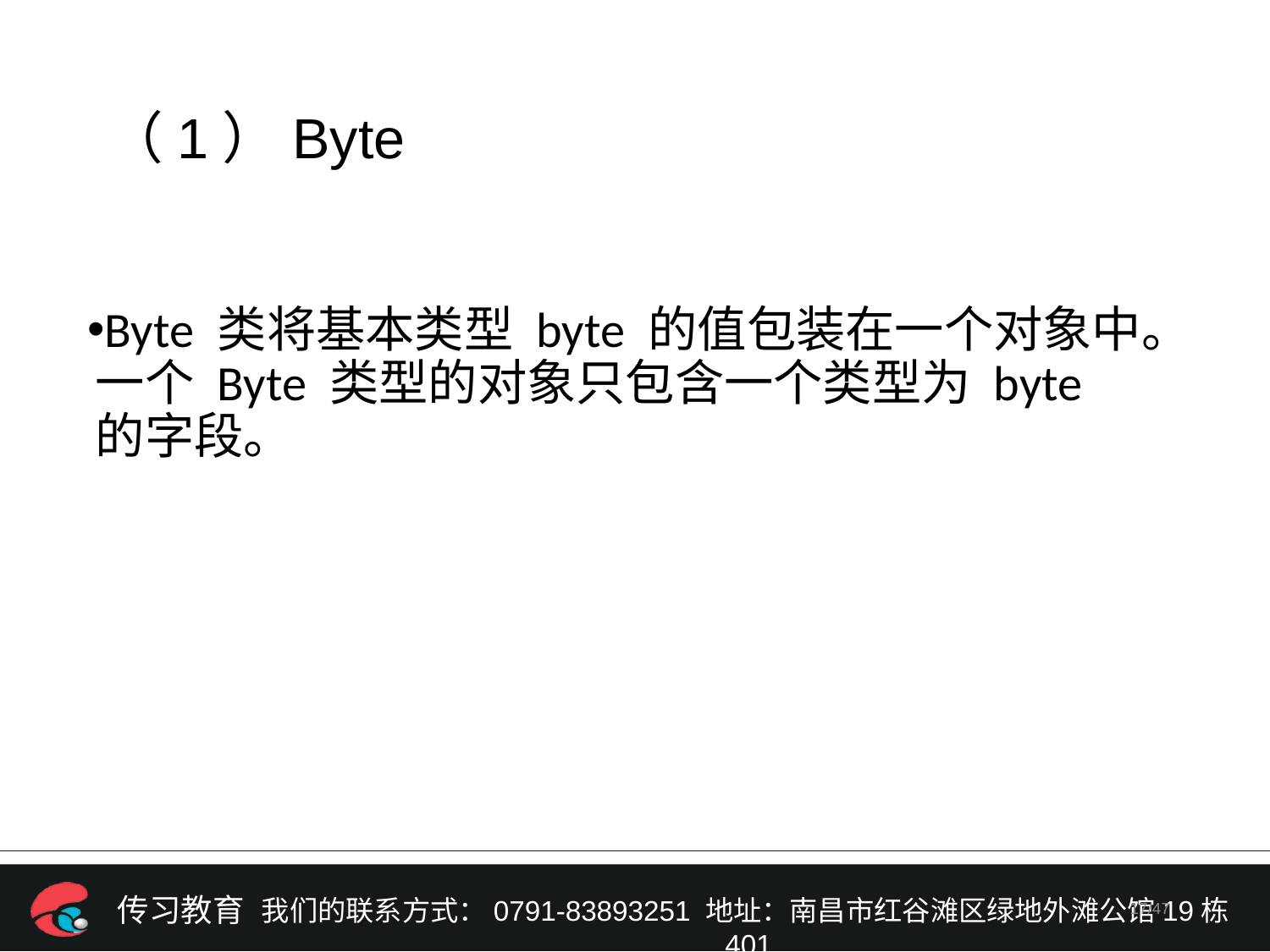

（1）Byte

Byte 类将基本类型 byte 的值包装在一个对象中。一个 Byte 类型的对象只包含一个类型为 byte 的字段。

17/47